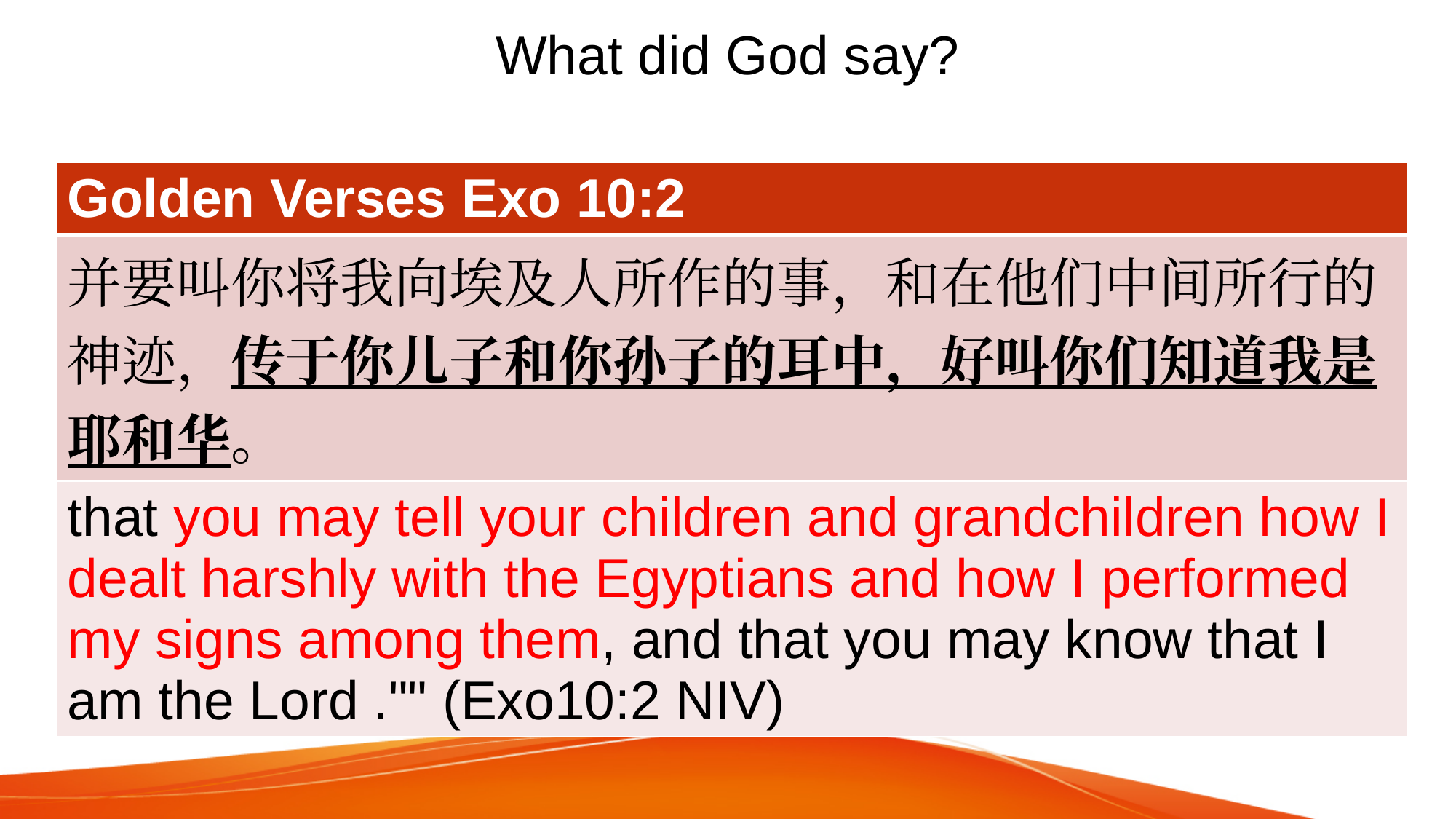

# What did God say?
| Golden Verses Exo 10:2 |
| --- |
| 并要叫你将我向埃及人所作的事，和在他们中间所行的神迹，传于你儿子和你孙子的耳中，好叫你们知道我是耶和华。 |
| that you may tell your children and grandchildren how I dealt harshly with the Egyptians and how I performed my signs among them, and that you may know that I am the Lord ."" (Exo10:2 NIV) |